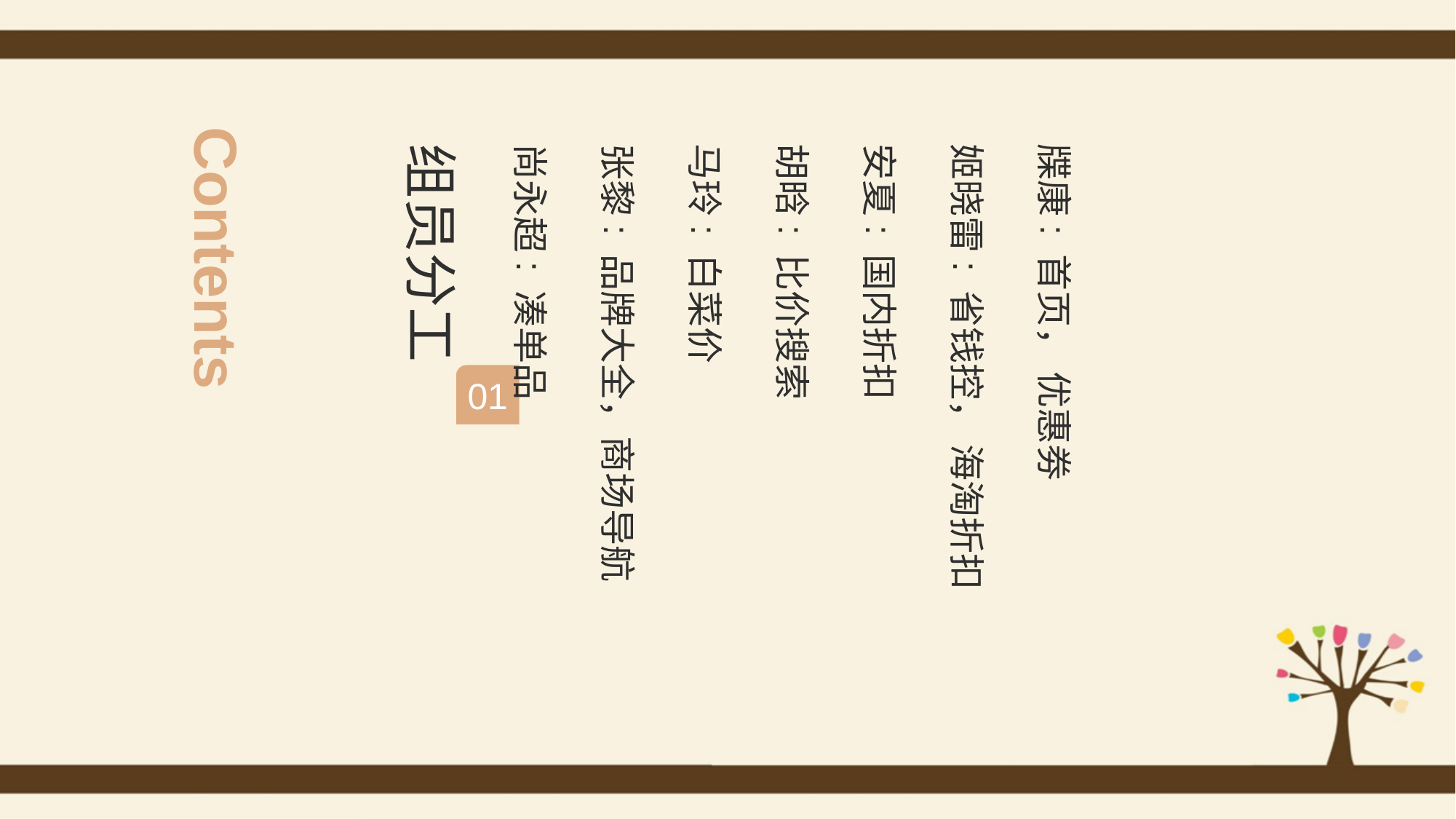

Contents

牒康: 首页， 优惠劵

姬晓雷: 省钱控， 海淘折扣

安夏: 国内折扣

胡晗: 比价搜索

马玲: 白菜价

张黎: 品牌大全，商场导航

尚永超: 凑单品

组员分工

01